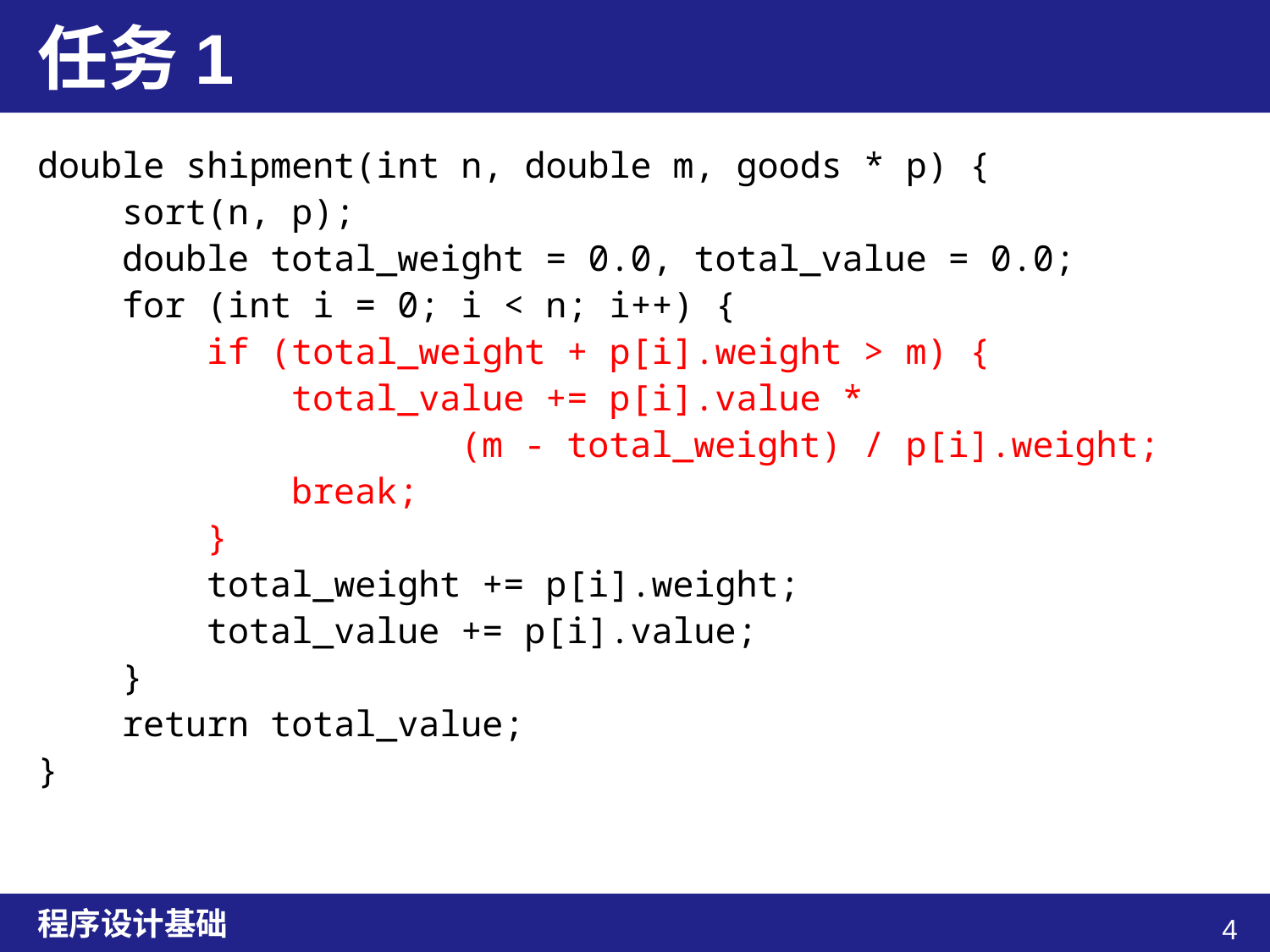

# 任务1
double shipment(int n, double m, goods * p) {
    sort(n, p);
    double total_weight = 0.0, total_value = 0.0;
    for (int i = 0; i < n; i++) {
        if (total_weight + p[i].weight > m) {
            total_value += p[i].value *
                    (m - total_weight) / p[i].weight;
            break;
        }
        total_weight += p[i].weight;
        total_value += p[i].value;
    }
    return total_value;
}